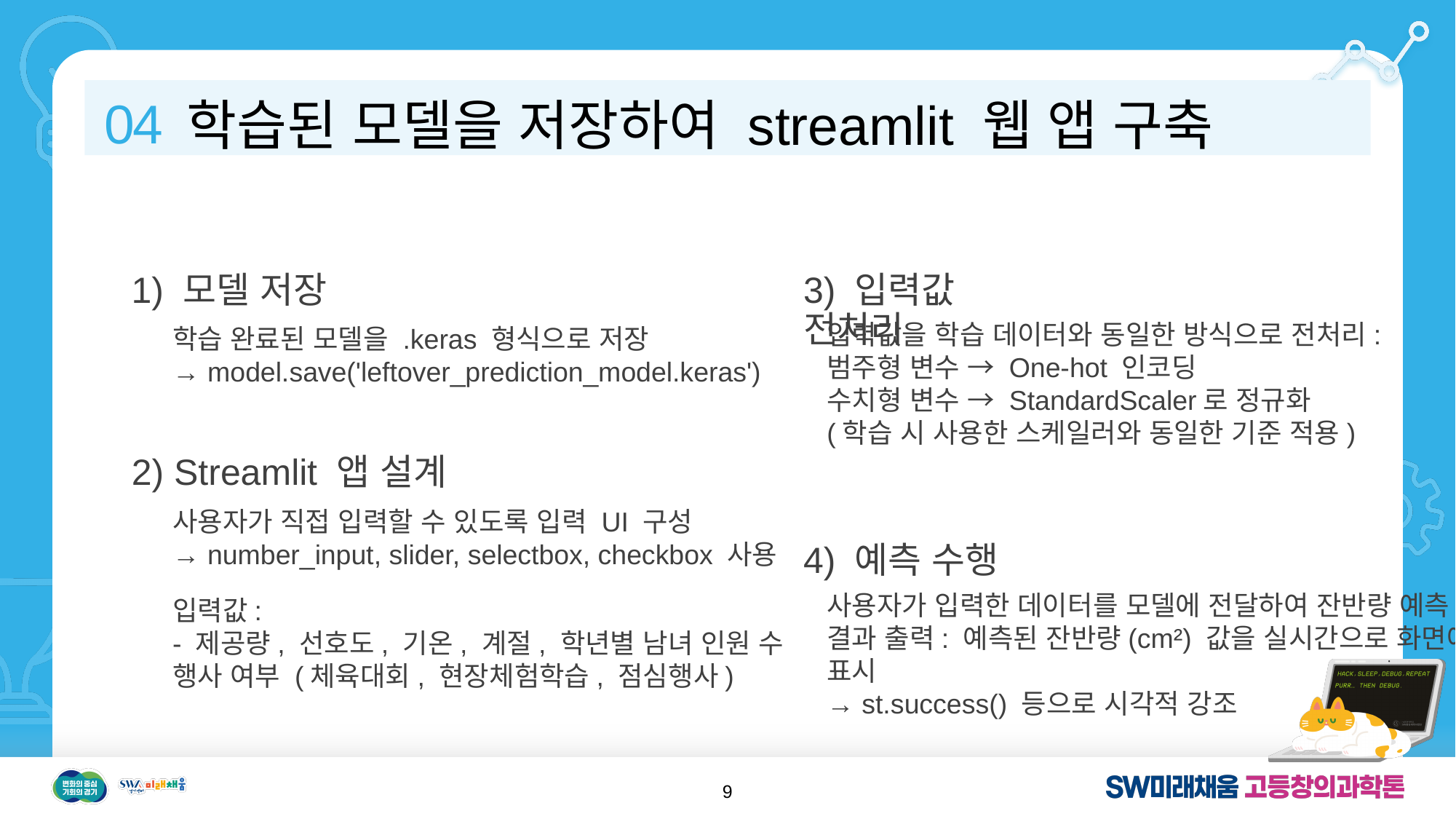

04
학습된 모델을 저장하여 streamlit 웹 앱 구축
3) 입력값 전처리
1) 모델 저장
입력값을 학습 데이터와 동일한 방식으로 전처리:
범주형 변수 → One-hot 인코딩
수치형 변수 → StandardScaler로 정규화
(학습 시 사용한 스케일러와 동일한 기준 적용)
학습 완료된 모델을 .keras 형식으로 저장
→ model.save('leftover_prediction_model.keras')
2) Streamlit 앱 설계
사용자가 직접 입력할 수 있도록 입력 UI 구성
→ number_input, slider, selectbox, checkbox 사용
4) 예측 수행
사용자가 입력한 데이터를 모델에 전달하여 잔반량 예측
결과 출력: 예측된 잔반량(cm²) 값을 실시간으로 화면에 표시
→ st.success() 등으로 시각적 강조
입력값:
- 제공량, 선호도, 기온, 계절, 학년별 남녀 인원 수
행사 여부 (체육대회, 현장체험학습, 점심행사)